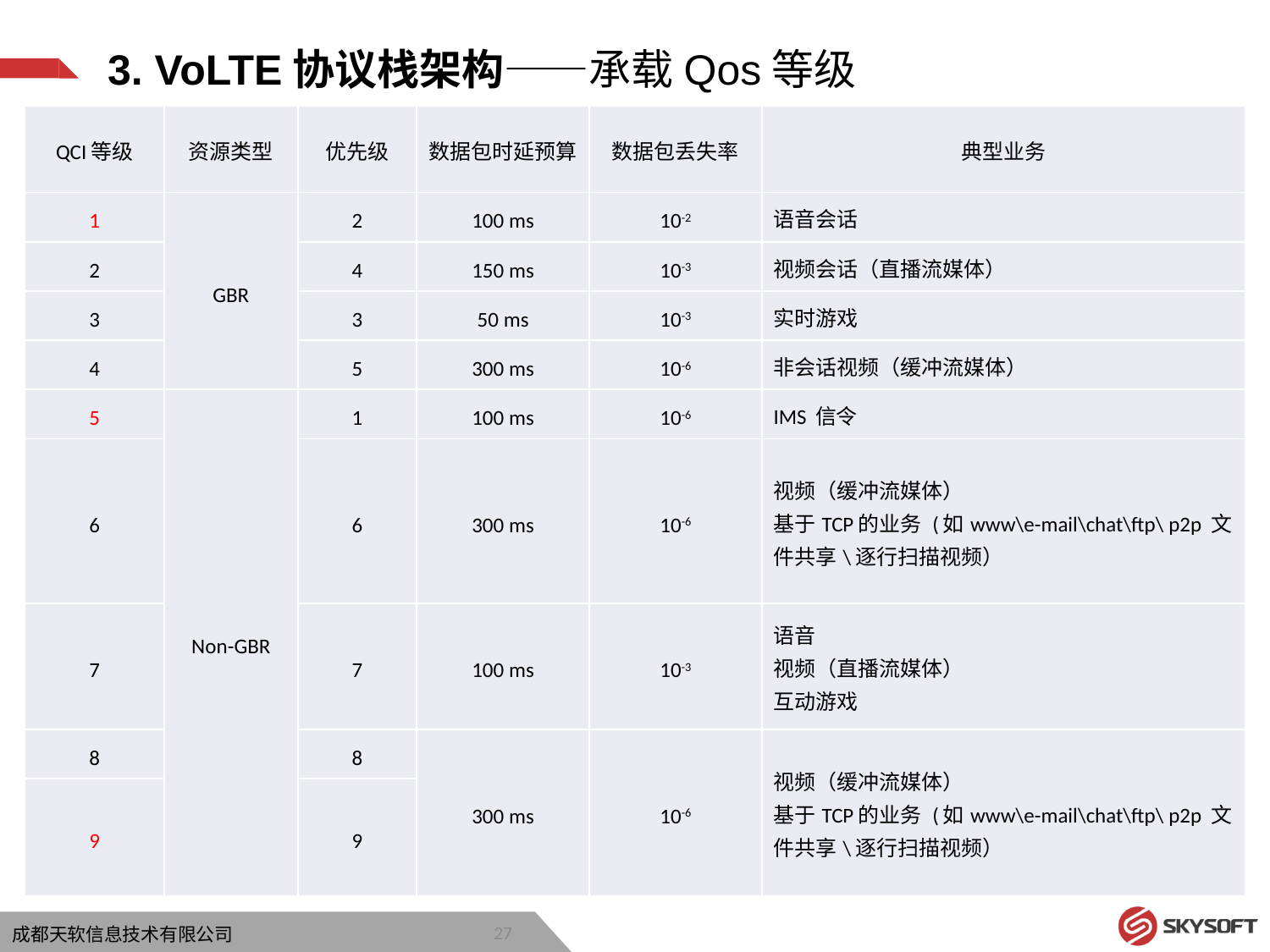

3. VoLTE协议栈架构——承载Qos等级
| QCI等级 | 资源类型 | 优先级 | 数据包时延预算 | 数据包丢失率 | 典型业务 |
| --- | --- | --- | --- | --- | --- |
| 1 | GBR | 2 | 100 ms | 10-2 | 语音会话 |
| 2 |  | 4 | 150 ms | 10-3 | 视频会话（直播流媒体） |
| 3 |  | 3 | 50 ms | 10-3 | 实时游戏 |
| 4 |  | 5 | 300 ms | 10-6 | 非会话视频（缓冲流媒体） |
| 5 | Non-GBR | 1 | 100 ms | 10-6 | IMS 信令 |
| 6 |  | 6 | 300 ms | 10-6 | 视频（缓冲流媒体） 基于TCP的业务 (如www\e-mail\chat\ftp\ p2p 文件共享\逐行扫描视频） |
| 7 |  | 7 | 100 ms | 10-3 | 语音 视频（直播流媒体） 互动游戏 |
| 8 |  | 8 | 300 ms | 10-6 | 视频（缓冲流媒体） 基于TCP的业务 (如www\e-mail\chat\ftp\ p2p 文件共享\逐行扫描视频） |
| 9 |  | 9 |  |  |  |
27